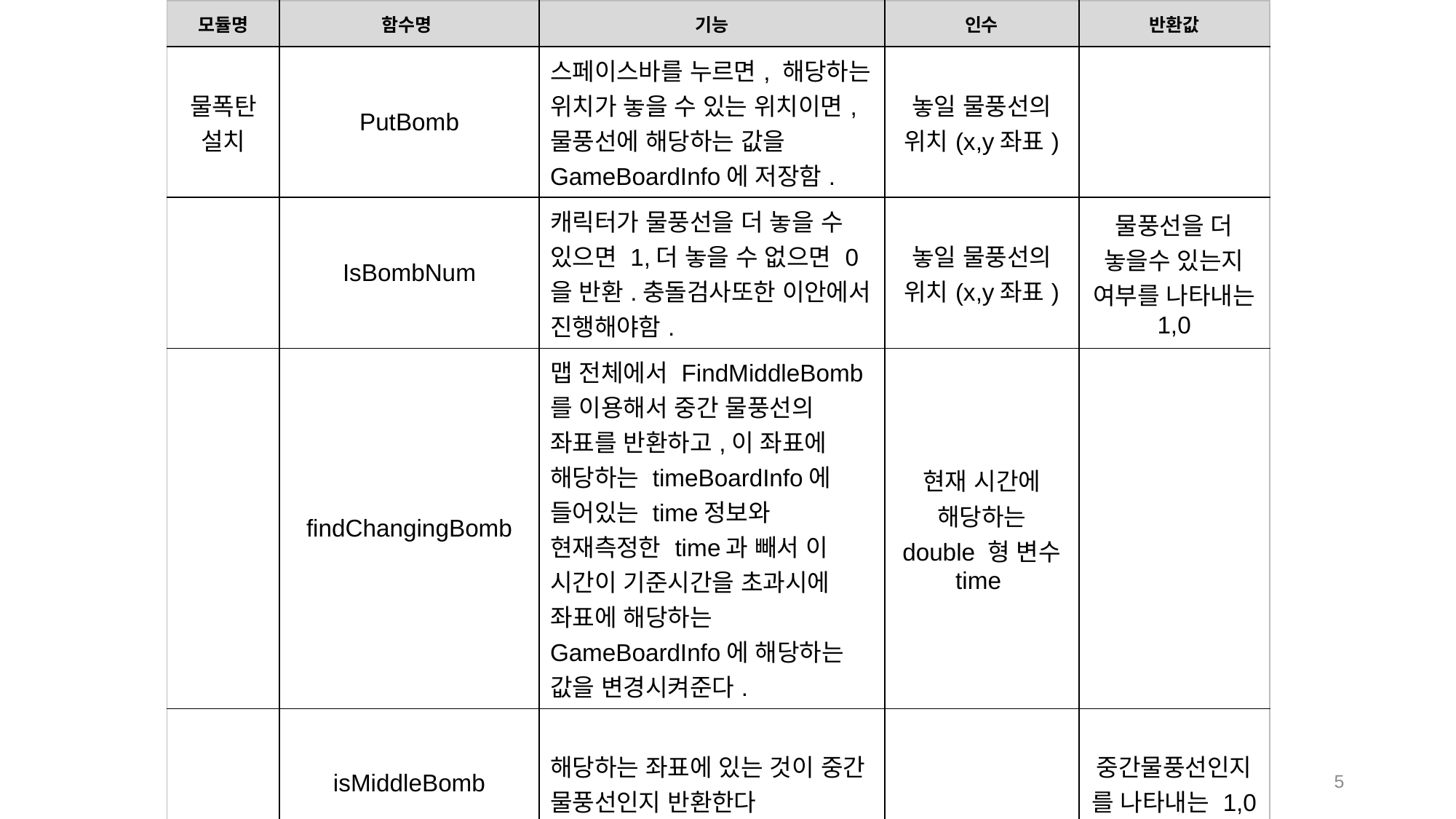

# 함수 리스트 양식
| 모듈명 | 함수명 | 기능 | 인수 | 반환값 |
| --- | --- | --- | --- | --- |
| 물폭탄 설치 | PutBomb | 스페이스바를 누르면, 해당하는 위치가 놓을 수 있는 위치이면, 물풍선에 해당하는 값을 GameBoardInfo에 저장함. | 놓일 물풍선의 위치(x,y좌표) |  |
|  | IsBombNum | 캐릭터가 물풍선을 더 놓을 수 있으면 1,더 놓을 수 없으면 0을 반환.충돌검사또한 이안에서 진행해야함. | 놓일 물풍선의 위치(x,y좌표) | 물풍선을 더 놓을수 있는지 여부를 나타내는 1,0 |
|  | findChangingBomb | 맵 전체에서 FindMiddleBomb를 이용해서 중간 물풍선의 좌표를 반환하고,이 좌표에 해당하는 timeBoardInfo에 들어있는 time정보와 현재측정한 time과 빼서 이 시간이 기준시간을 초과시에 좌표에 해당하는 GameBoardInfo에 해당하는 값을 변경시켜준다. | 현재 시간에 해당하는 double 형 변수 time |  |
|  | isMiddleBomb | 해당하는 좌표에 있는 것이 중간 물풍선인지 반환한다 |  | 중간물풍선인지를 나타내는 1,0 |
전역변수
구조체:MainCharacterInfo
정수형 배열 GameBoardInfo
timeBoardInfo
5